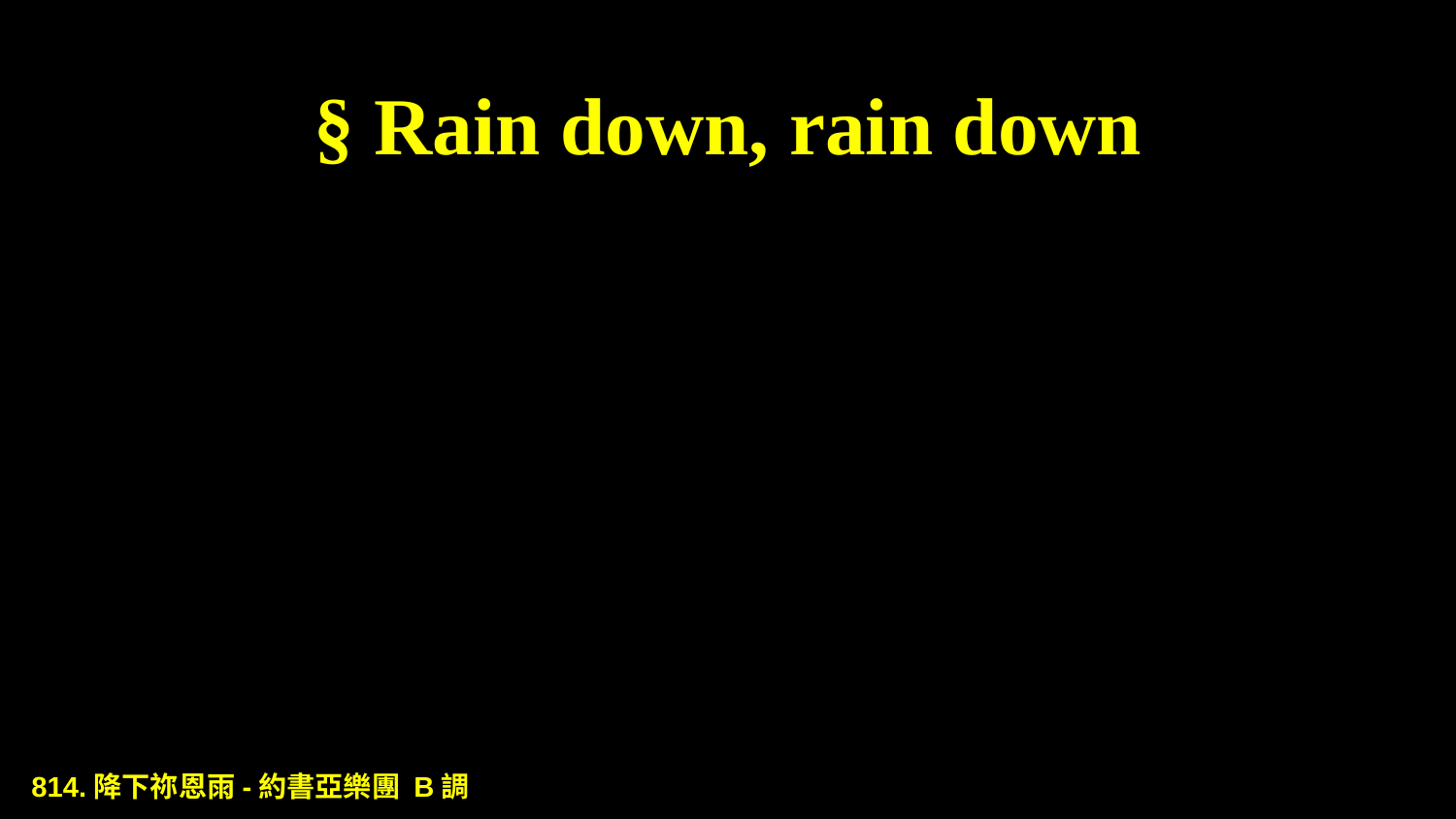

# § Rain down, rain down
814.降下祢恩雨-約書亞樂團 B調